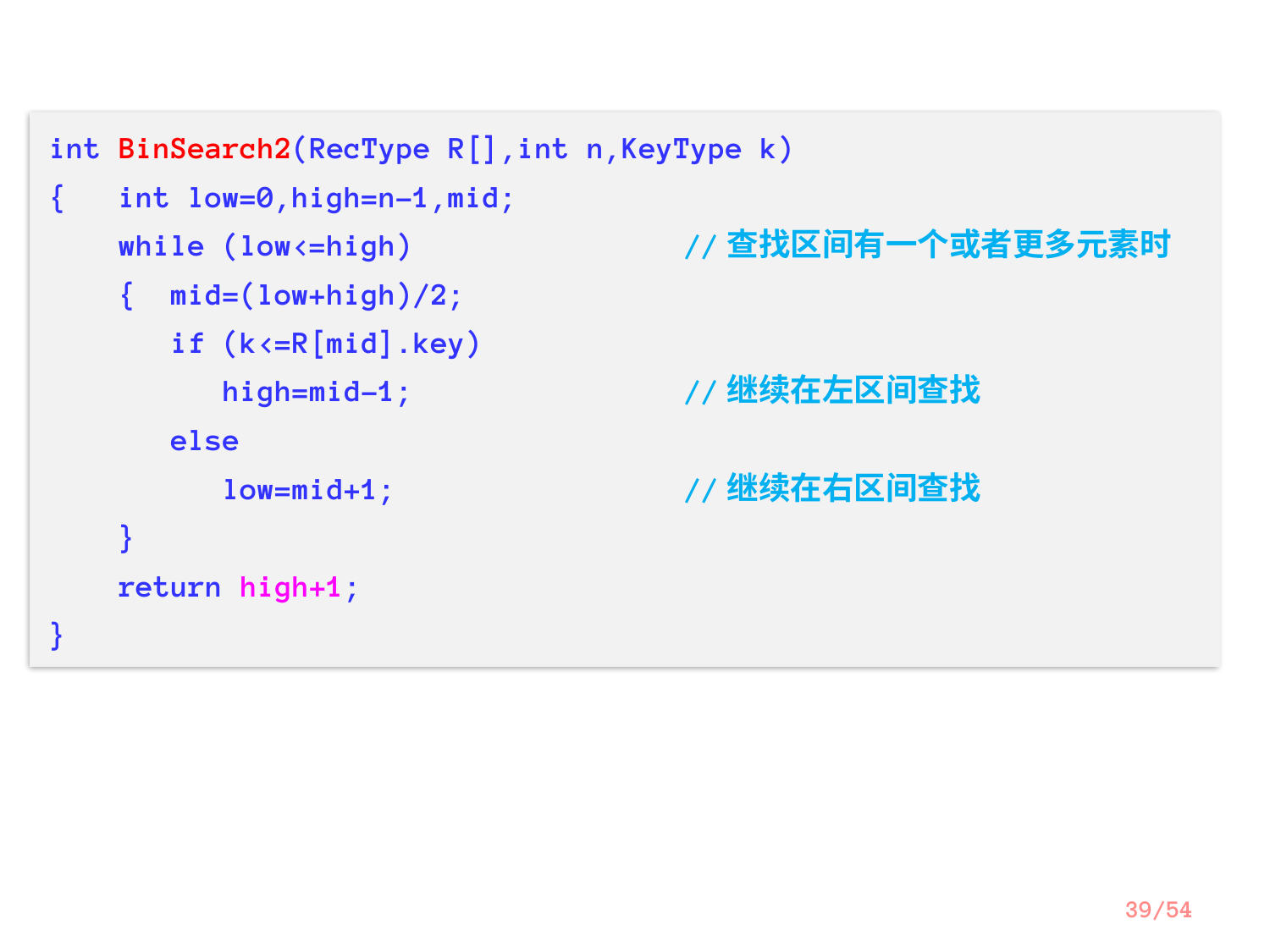

int BinSearch2(RecType R[],int n,KeyType k)
{   int low=0,high=n-1,mid;
    while (low<=high)			//查找区间有一个或者更多元素时
    {  mid=(low+high)/2;
       if (k<=R[mid].key)
          high=mid-1;			//继续在左区间查找
       else
          low=mid+1;			//继续在右区间查找
    }
    return high+1;
}
39/54